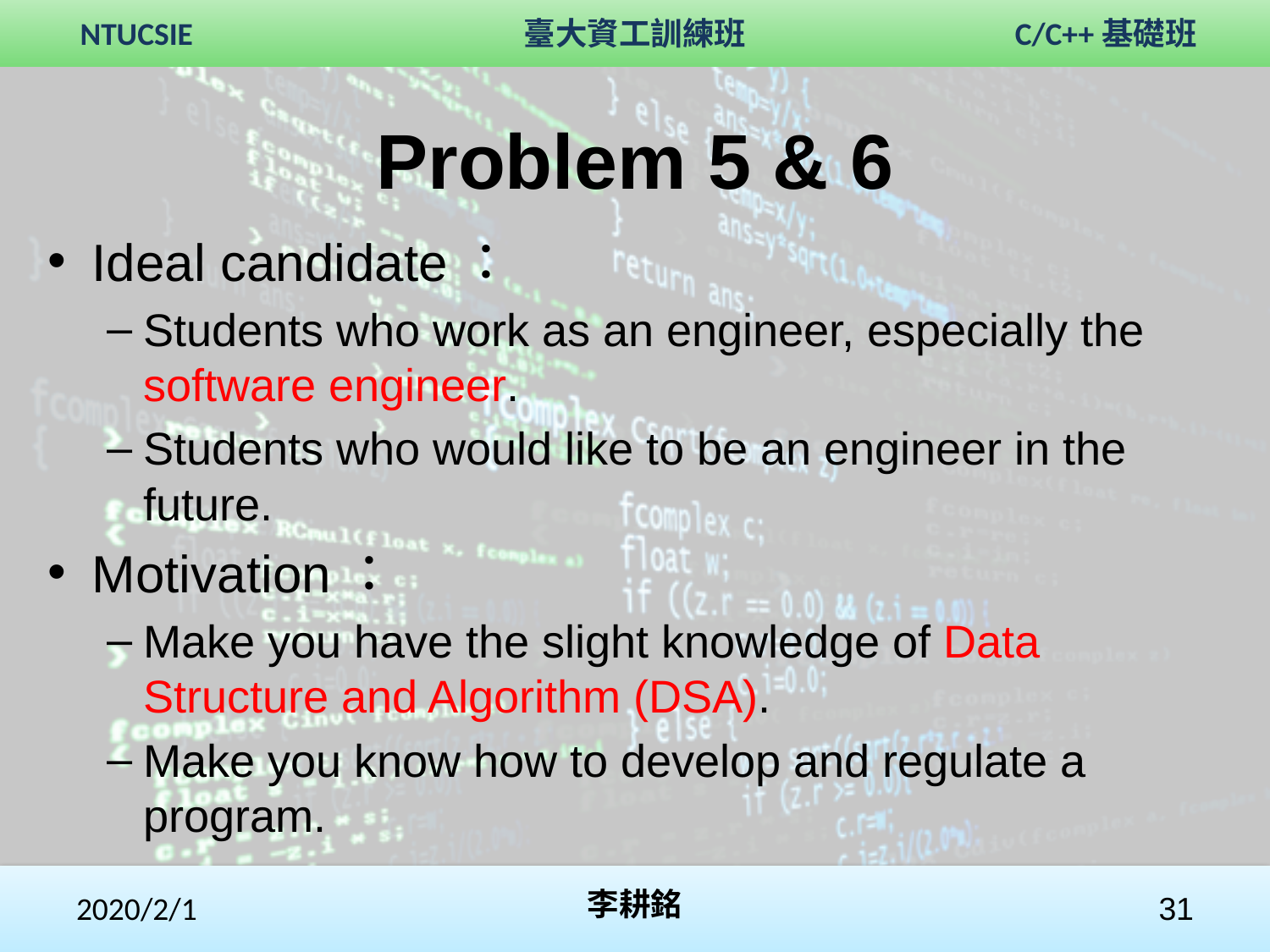

# Problem 5 & 6
Ideal candidate：
Students who work as an engineer, especially the software engineer.
Students who would like to be an engineer in the future.
Motivation：
Make you have the slight knowledge of Data Structure and Algorithm (DSA).
Make you know how to develop and regulate a program.
2020/2/1
李耕銘
31